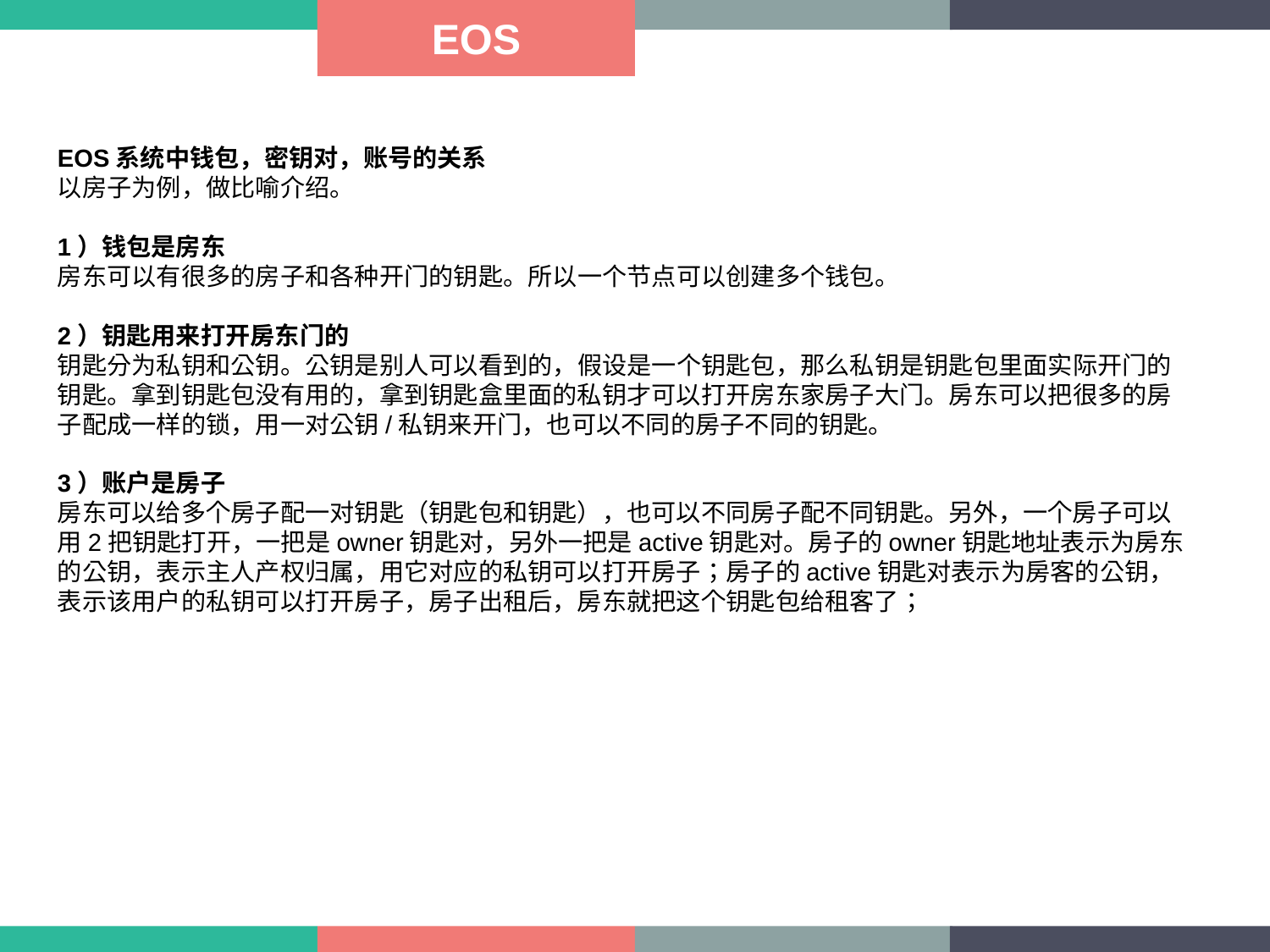

EOS
EOS系统中钱包，密钥对，账号的关系
以房子为例，做比喻介绍。

1）钱包是房东
房东可以有很多的房子和各种开门的钥匙。所以一个节点可以创建多个钱包。

2）钥匙用来打开房东门的
钥匙分为私钥和公钥。公钥是别人可以看到的，假设是一个钥匙包，那么私钥是钥匙包里面实际开门的钥匙。拿到钥匙包没有用的，拿到钥匙盒里面的私钥才可以打开房东家房子大门。房东可以把很多的房子配成一样的锁，用一对公钥/私钥来开门，也可以不同的房子不同的钥匙。

3）账户是房子
房东可以给多个房子配一对钥匙（钥匙包和钥匙），也可以不同房子配不同钥匙。另外，一个房子可以用2把钥匙打开，一把是owner钥匙对，另外一把是active钥匙对。房子的owner钥匙地址表示为房东的公钥，表示主人产权归属，用它对应的私钥可以打开房子；房子的active钥匙对表示为房客的公钥，表示该用户的私钥可以打开房子，房子出租后，房东就把这个钥匙包给租客了；